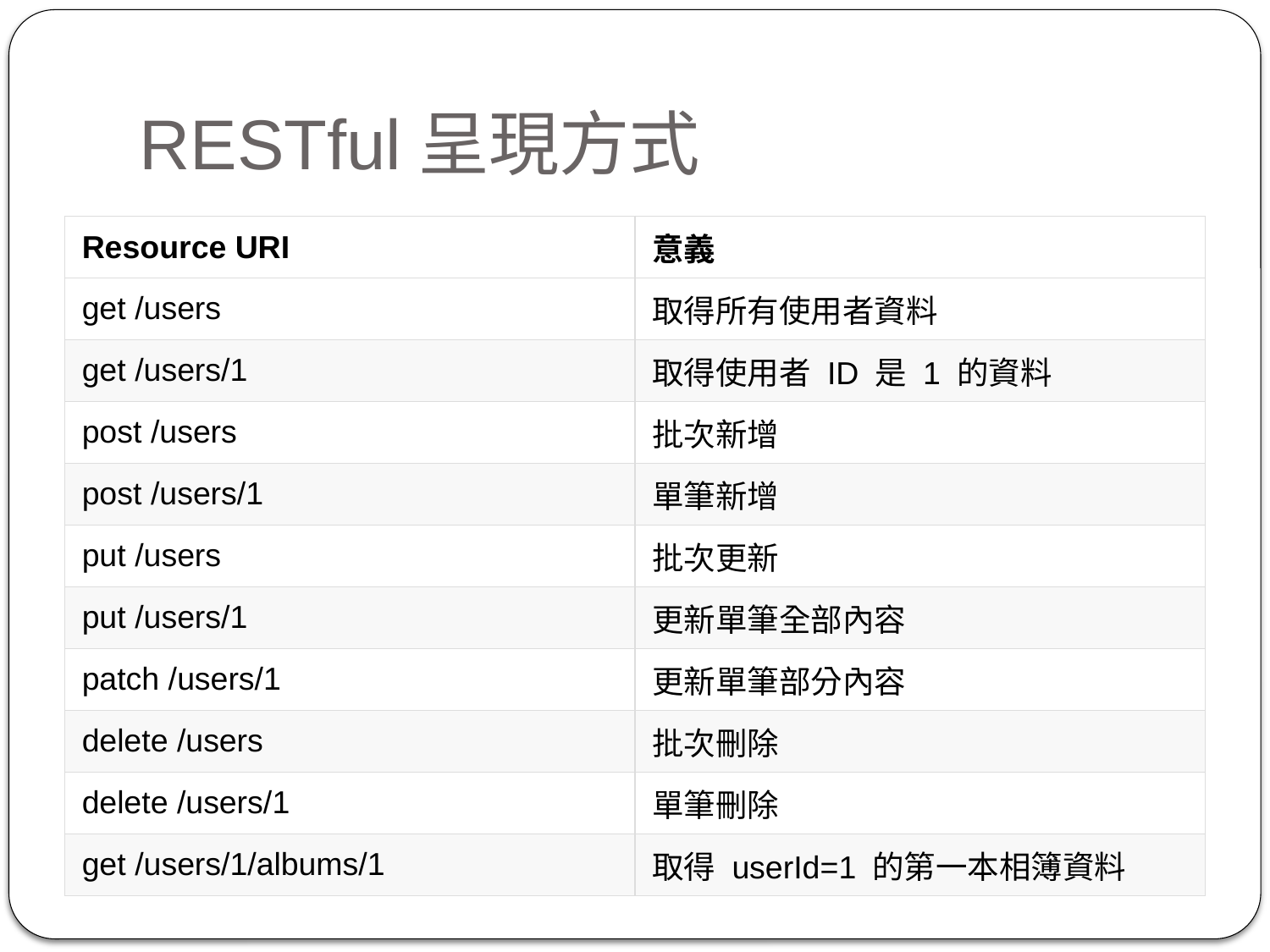

# RESTful呈現方式
| Resource URI | 意義 |
| --- | --- |
| get /users | 取得所有使用者資料 |
| get /users/1 | 取得使用者 ID 是 1 的資料 |
| post /users | 批次新增 |
| post /users/1 | 單筆新增 |
| put /users | 批次更新 |
| put /users/1 | 更新單筆全部內容 |
| patch /users/1 | 更新單筆部分內容 |
| delete /users | 批次刪除 |
| delete /users/1 | 單筆刪除 |
| get /users/1/albums/1 | 取得 userId=1 的第一本相簿資料 |